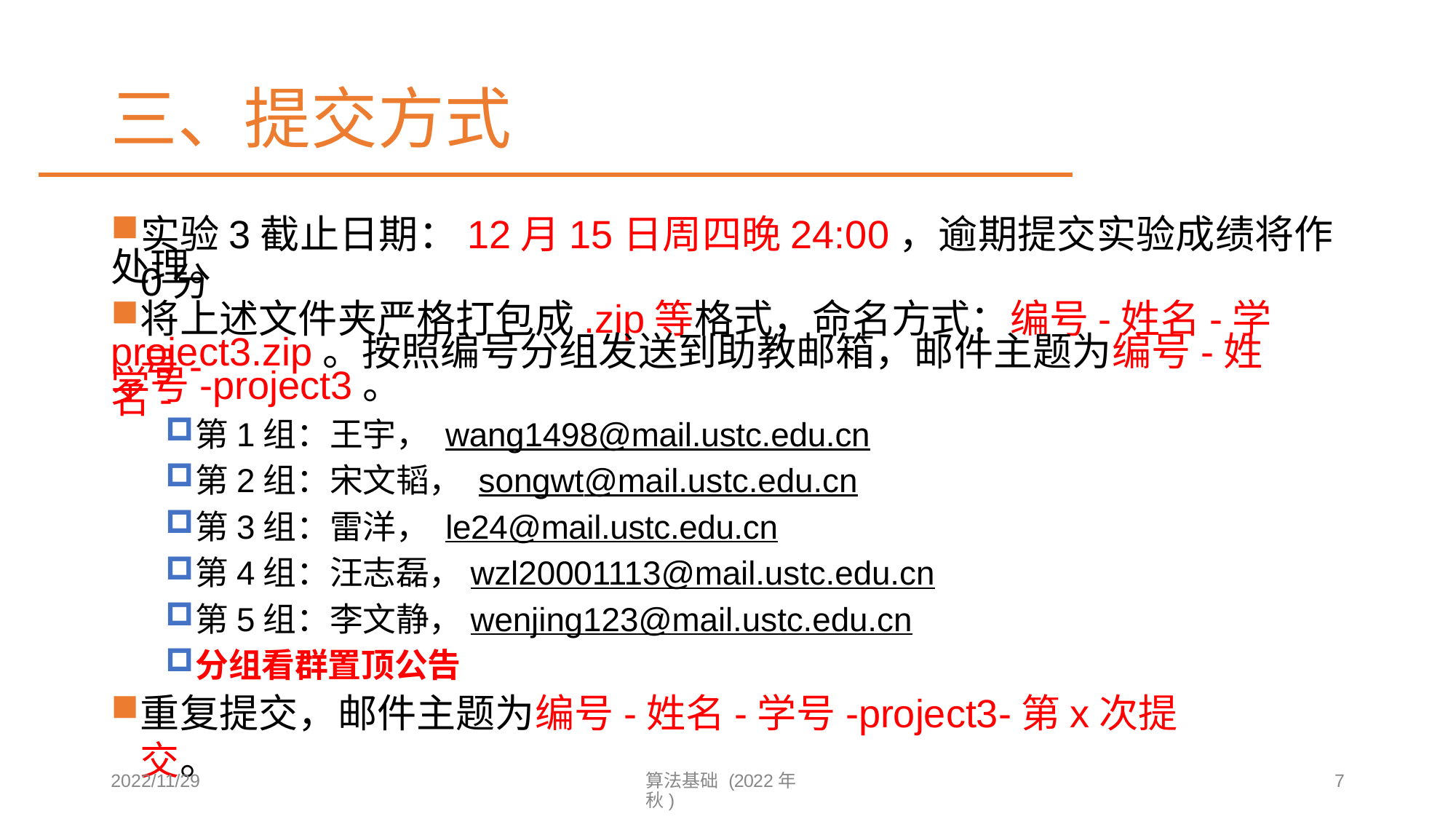

# 三、提交方式
实验3截止日期：12月15日周四晚24:00，逾期提交实验成绩将作0分
处理。
将上述文件夹严格打包成.zip等格式，命名方式：编号-姓名-学号-
project3.zip。按照编号分组发送到助教邮箱，邮件主题为编号-姓名-
学号-project3。
第1组：王宇， wang1498@mail.ustc.edu.cn
第2组：宋文韬， songwt@mail.ustc.edu.cn
第3组：雷洋， le24@mail.ustc.edu.cn
第4组：汪志磊，wzl20001113@mail.ustc.edu.cn
第5组：李文静，wenjing123@mail.ustc.edu.cn
分组看群置顶公告
重复提交，邮件主题为编号-姓名-学号-project3-第x次提交。
2022/11/29
算法基础 (2022年秋)
7